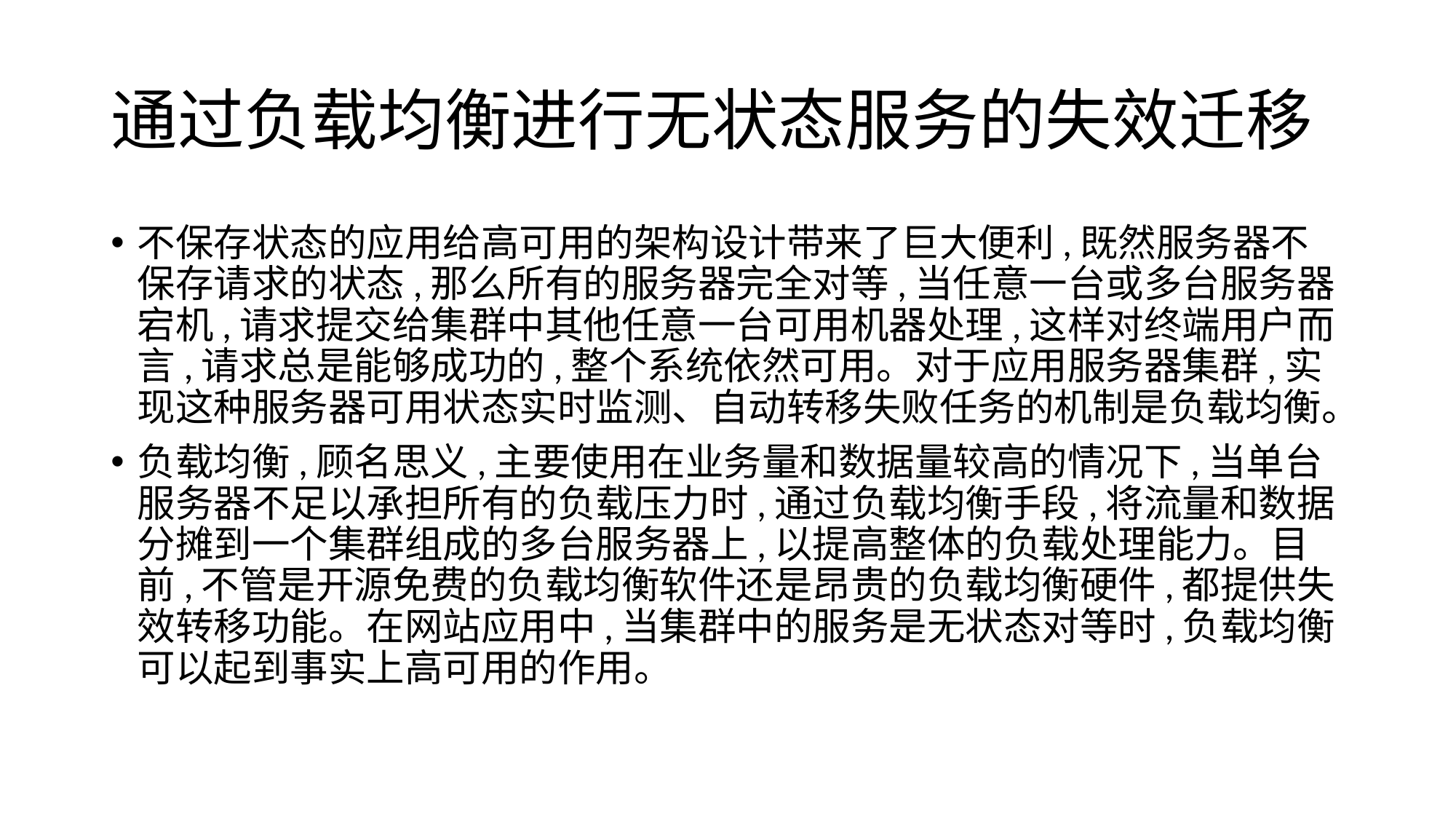

# 通过负载均衡进行无状态服务的失效迁移
不保存状态的应用给高可用的架构设计带来了巨大便利,既然服务器不保存请求的状态,那么所有的服务器完全对等,当任意一台或多台服务器宕机,请求提交给集群中其他任意一台可用机器处理,这样对终端用户而言,请求总是能够成功的,整个系统依然可用。对于应用服务器集群,实现这种服务器可用状态实时监测、自动转移失败任务的机制是负载均衡。
负载均衡,顾名思义,主要使用在业务量和数据量较高的情况下,当单台服务器不足以承担所有的负载压力时,通过负载均衡手段,将流量和数据分摊到一个集群组成的多台服务器上,以提高整体的负载处理能力。目前,不管是开源免费的负载均衡软件还是昂贵的负载均衡硬件,都提供失效转移功能。在网站应用中,当集群中的服务是无状态对等时,负载均衡可以起到事实上高可用的作用。